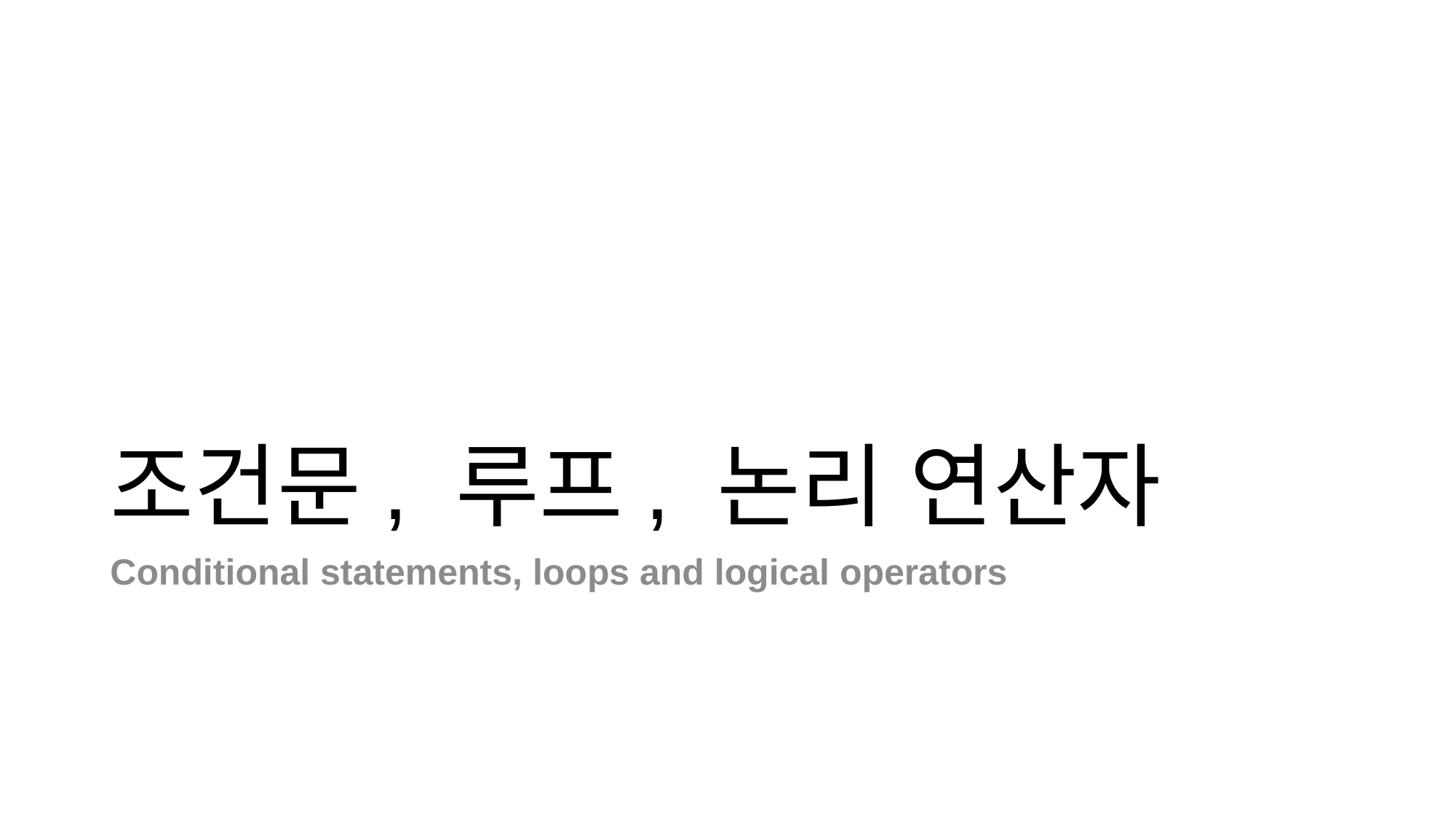

# 조건문, 루프, 논리 연산자
Conditional statements, loops and logical operators